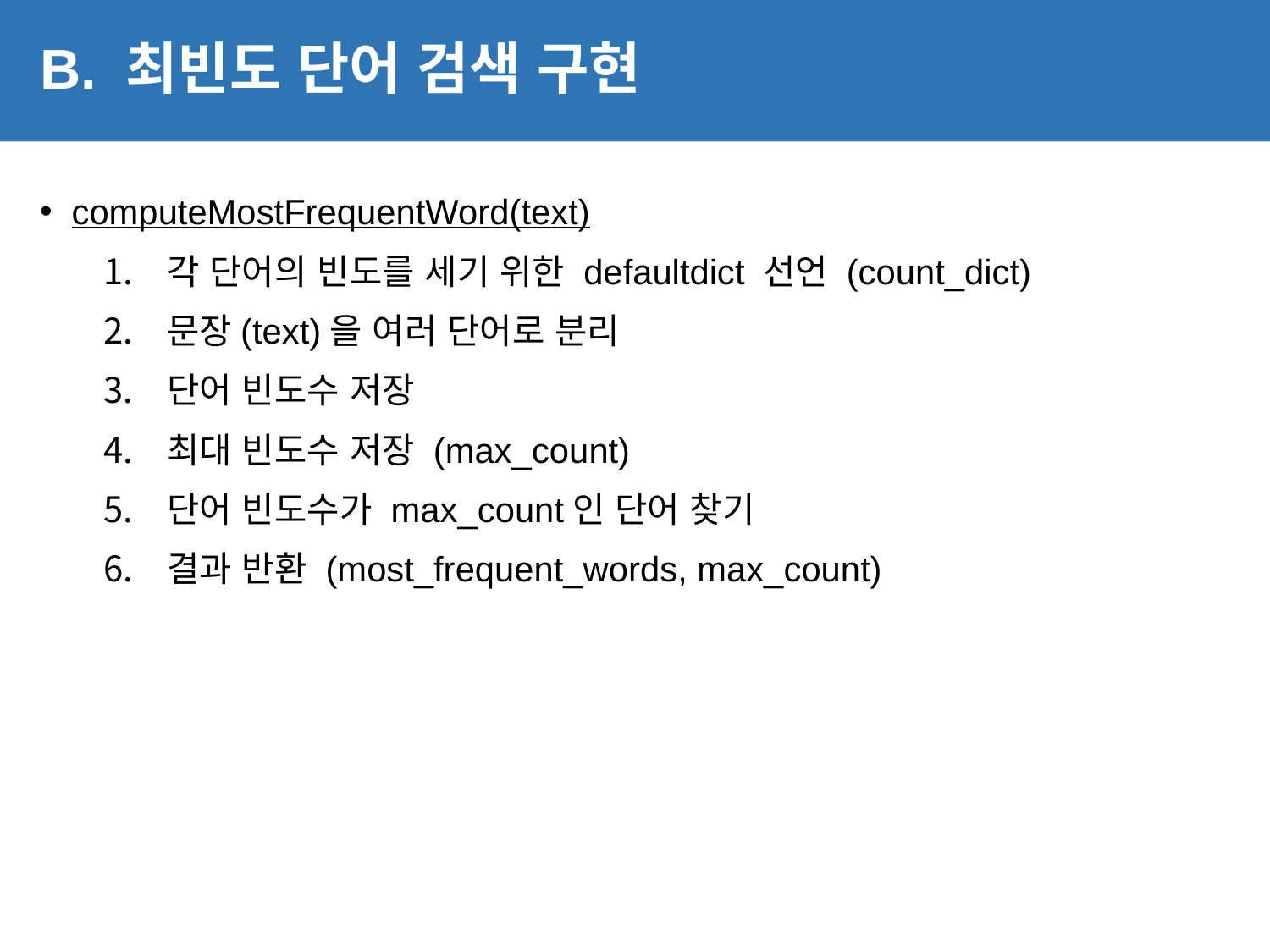

# B. 최빈도 단어 검색 구현
14
computeMostFrequentWord(text)
각 단어의 빈도를 세기 위한 defaultdict 선언 (count_dict)
문장(text)을 여러 단어로 분리
단어 빈도수 저장
최대 빈도수 저장 (max_count)
단어 빈도수가 max_count인 단어 찾기
결과 반환 (most_frequent_words, max_count)